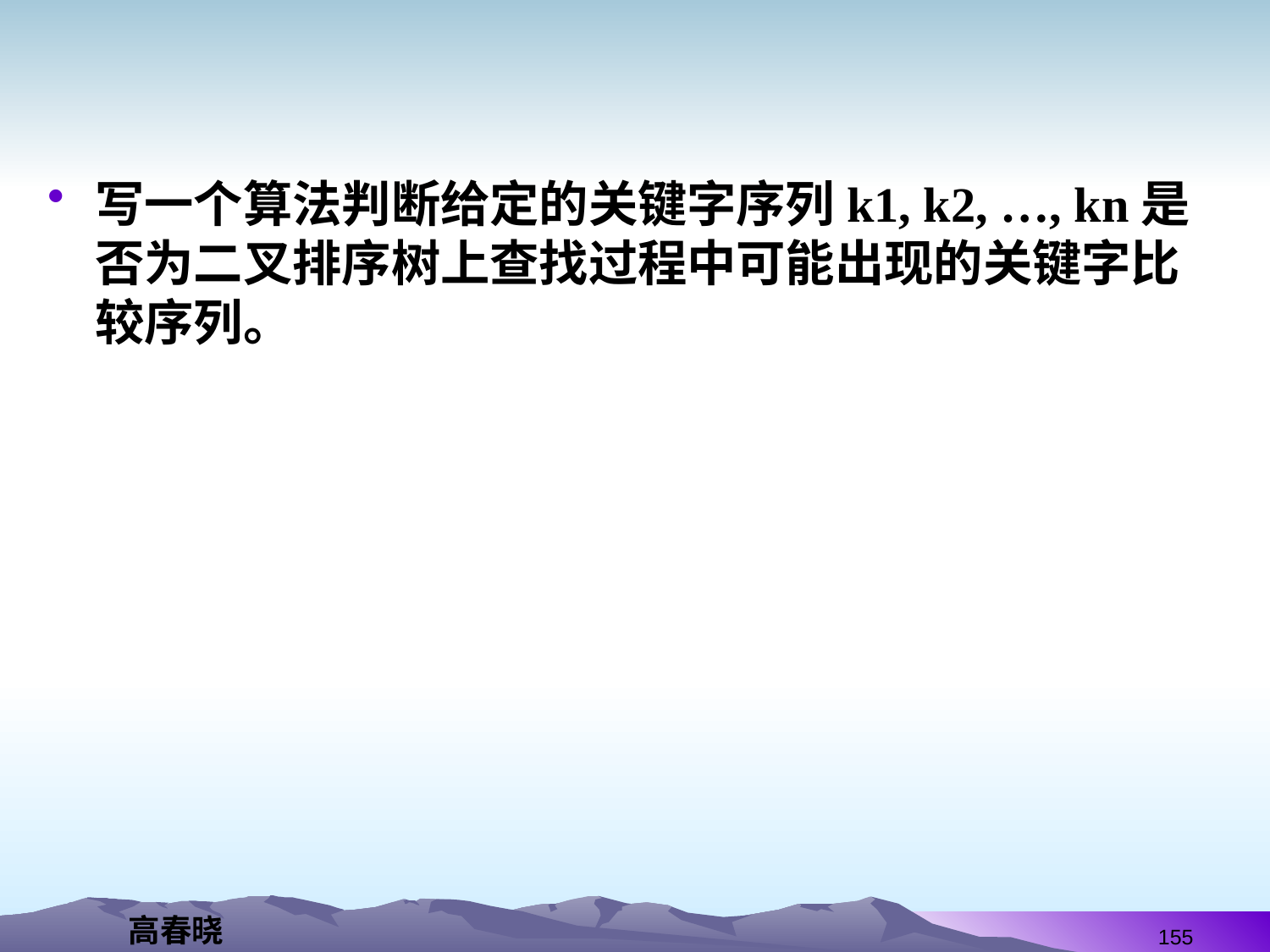

#
写一个算法判断给定的关键字序列k1, k2, …, kn是否为二叉排序树上查找过程中可能出现的关键字比较序列。
155